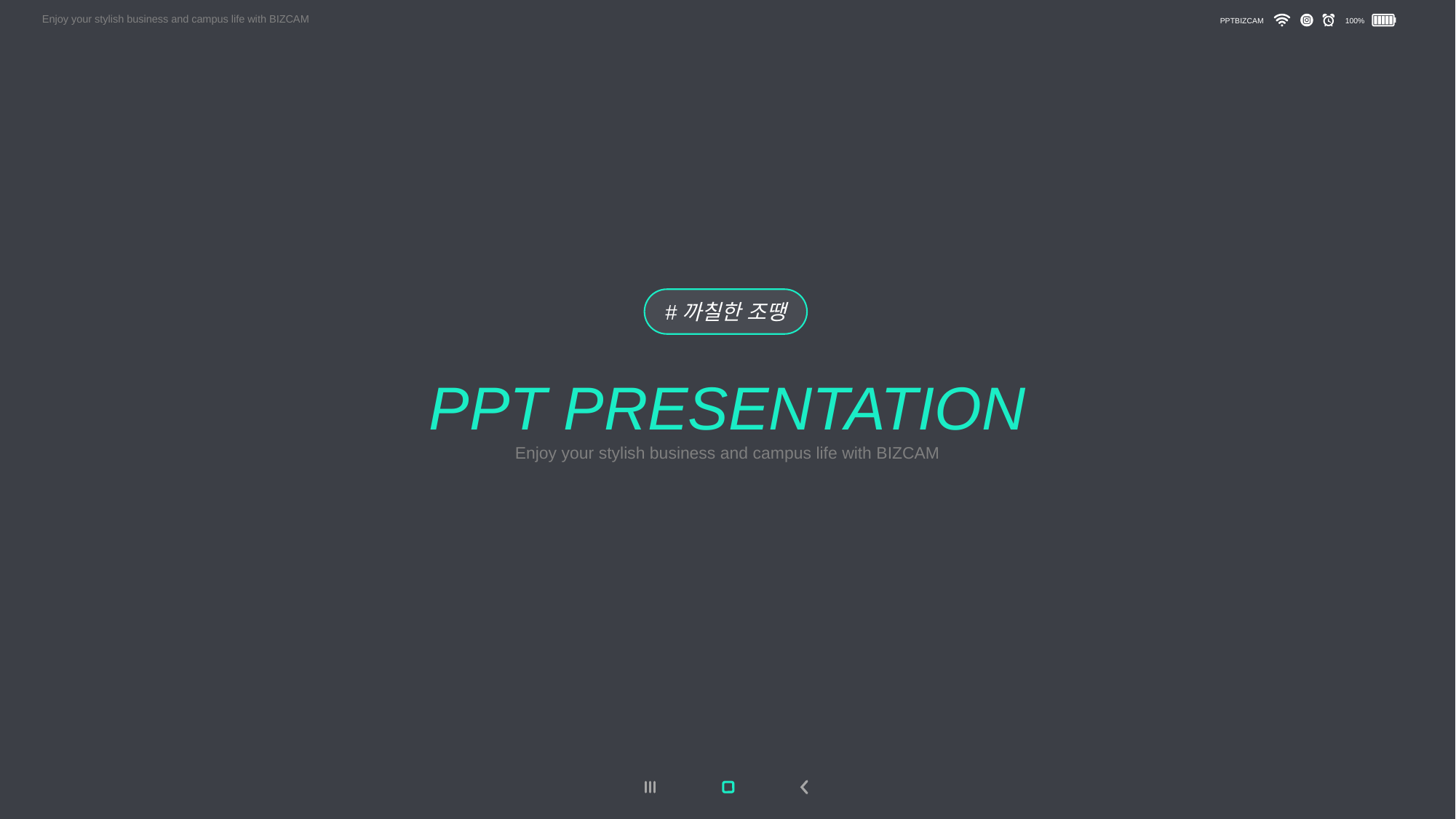

Enjoy your stylish business and campus life with BIZCAM

PPTBIZCAM
100%

#까칠한 조땡
PPT PRESENTATION
Enjoy your stylish business and campus life with BIZCAM